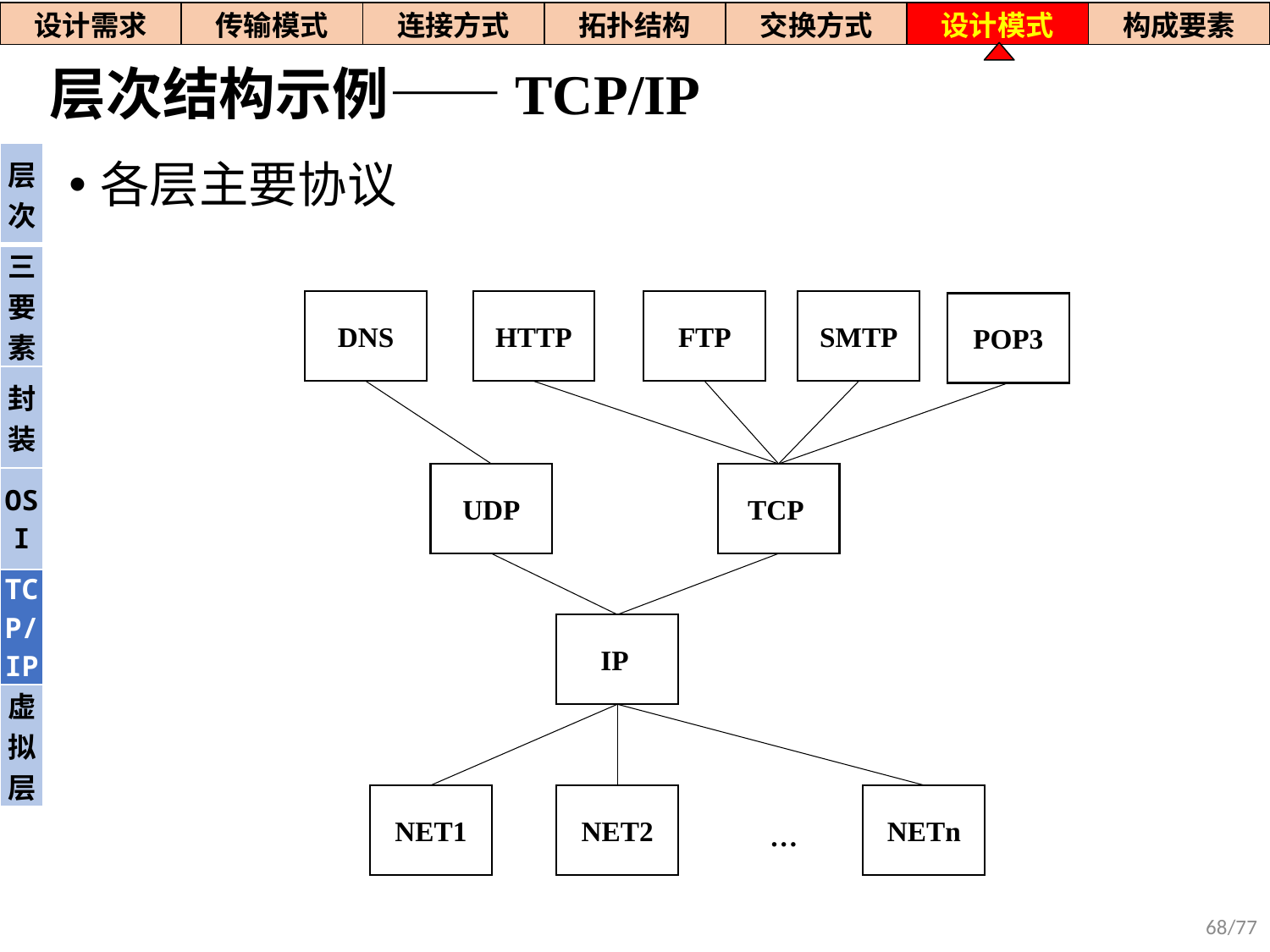

| 设计需求 | 传输模式 | 连接方式 | 拓扑结构 | 交换方式 | 设计模式 | 构成要素 |
| --- | --- | --- | --- | --- | --- | --- |

# 层次结构示例——TCP/IP
| 层次 |
| --- |
| 三要素 |
| 封装 |
| OSI |
| TCP/IP |
| 虚拟层 |
各层主要协议

DNS
HTTP
FTP
SMTP
POP3
UDP
TCP
IP
NET1
NET2
NETn
…
68/77